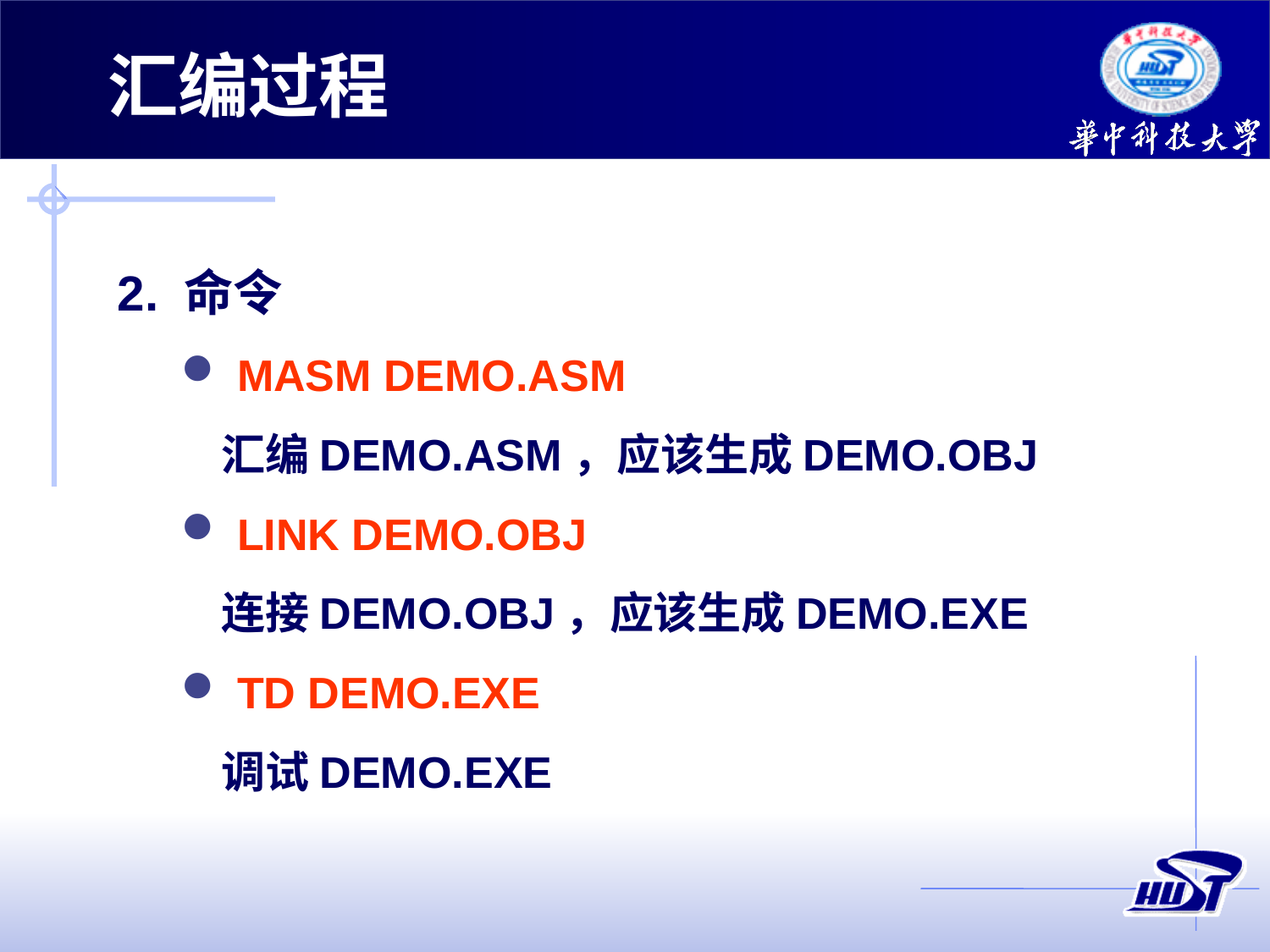

汇编过程
2. 命令
 MASM DEMO.ASM
   汇编DEMO.ASM，应该生成DEMO.OBJ
 LINK DEMO.OBJ
   连接DEMO.OBJ，应该生成DEMO.EXE
 TD DEMO.EXE
   调试DEMO.EXE